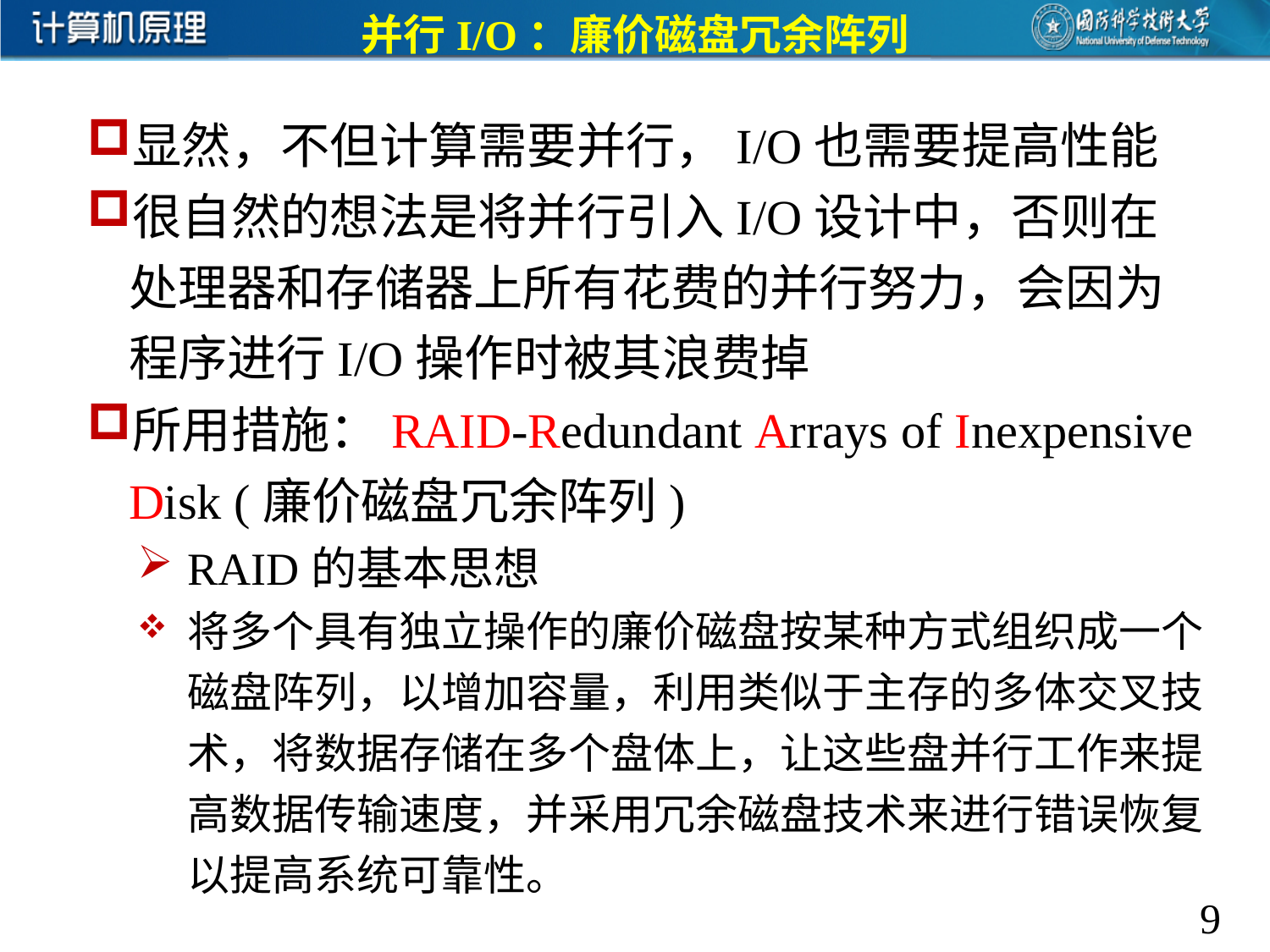

并行I/O：廉价磁盘冗余阵列
显然，不但计算需要并行，I/O也需要提高性能
很自然的想法是将并行引入I/O设计中，否则在处理器和存储器上所有花费的并行努力，会因为程序进行I/O操作时被其浪费掉
所用措施：RAID-Redundant Arrays of Inexpensive Disk (廉价磁盘冗余阵列)
RAID的基本思想
将多个具有独立操作的廉价磁盘按某种方式组织成一个磁盘阵列，以增加容量，利用类似于主存的多体交叉技术，将数据存储在多个盘体上，让这些盘并行工作来提高数据传输速度，并采用冗余磁盘技术来进行错误恢复以提高系统可靠性。